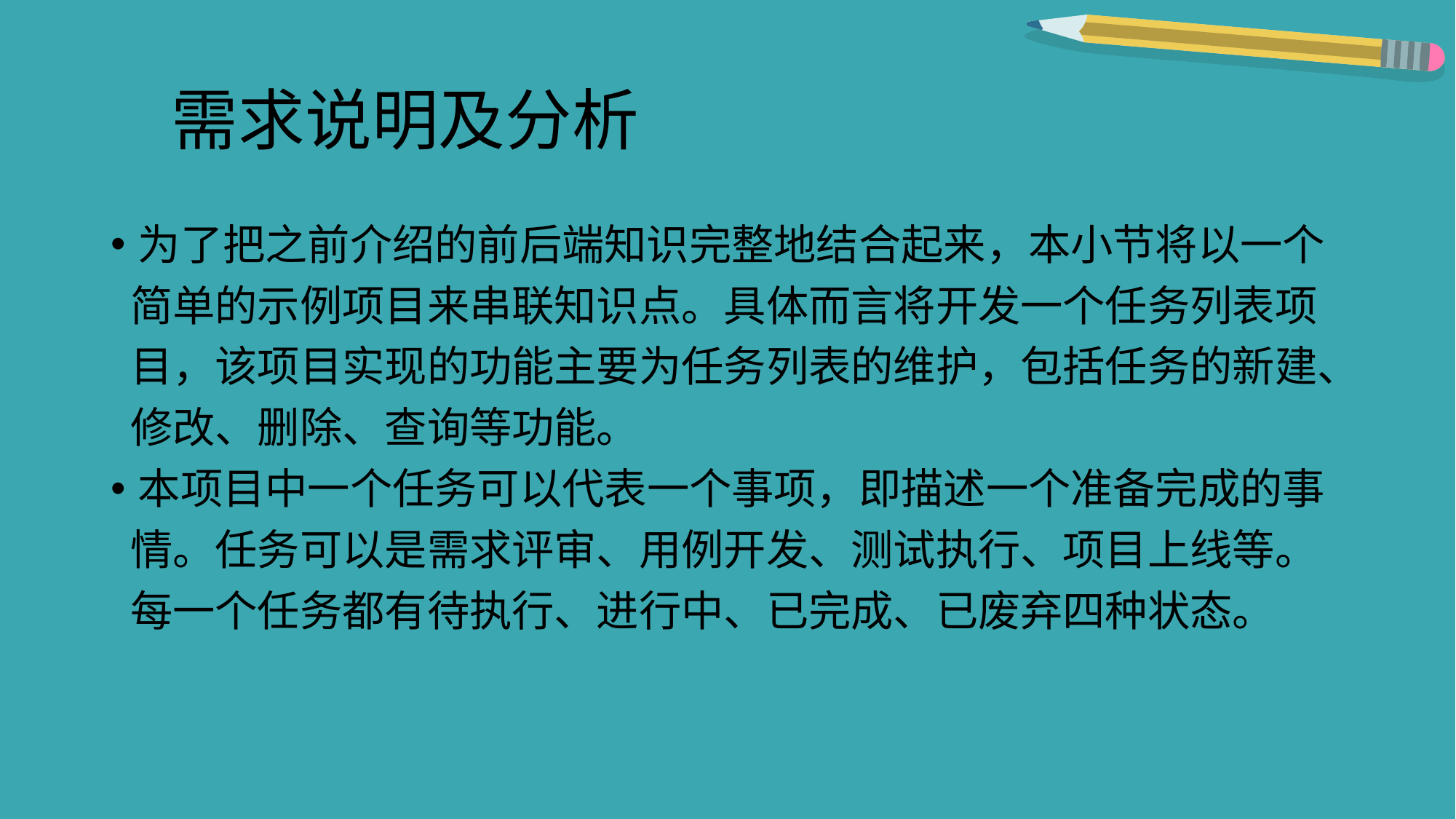

# 需求说明及分析
为了把之前介绍的前后端知识完整地结合起来，本小节将以一个
 简单的示例项目来串联知识点。具体而言将开发一个任务列表项
 目，该项目实现的功能主要为任务列表的维护，包括任务的新建、
 修改、删除、查询等功能。
本项目中一个任务可以代表一个事项，即描述一个准备完成的事
 情。任务可以是需求评审、用例开发、测试执行、项目上线等。
 每一个任务都有待执行、进行中、已完成、已废弃四种状态。